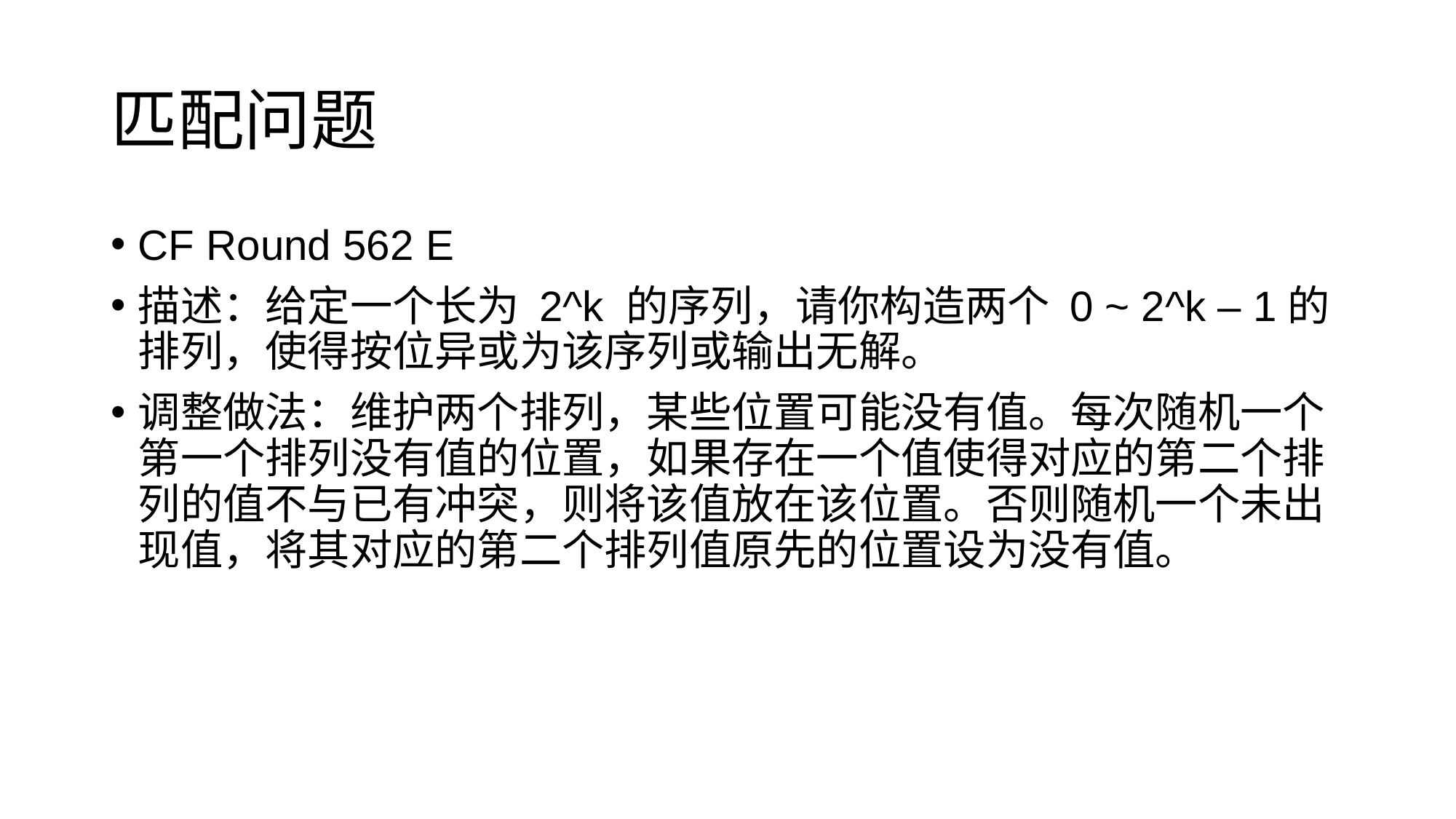

# 匹配问题
CF Round 562 E
描述：给定一个长为 2^k 的序列，请你构造两个 0 ~ 2^k – 1的排列，使得按位异或为该序列或输出无解。
调整做法：维护两个排列，某些位置可能没有值。每次随机一个第一个排列没有值的位置，如果存在一个值使得对应的第二个排列的值不与已有冲突，则将该值放在该位置。否则随机一个未出现值，将其对应的第二个排列值原先的位置设为没有值。